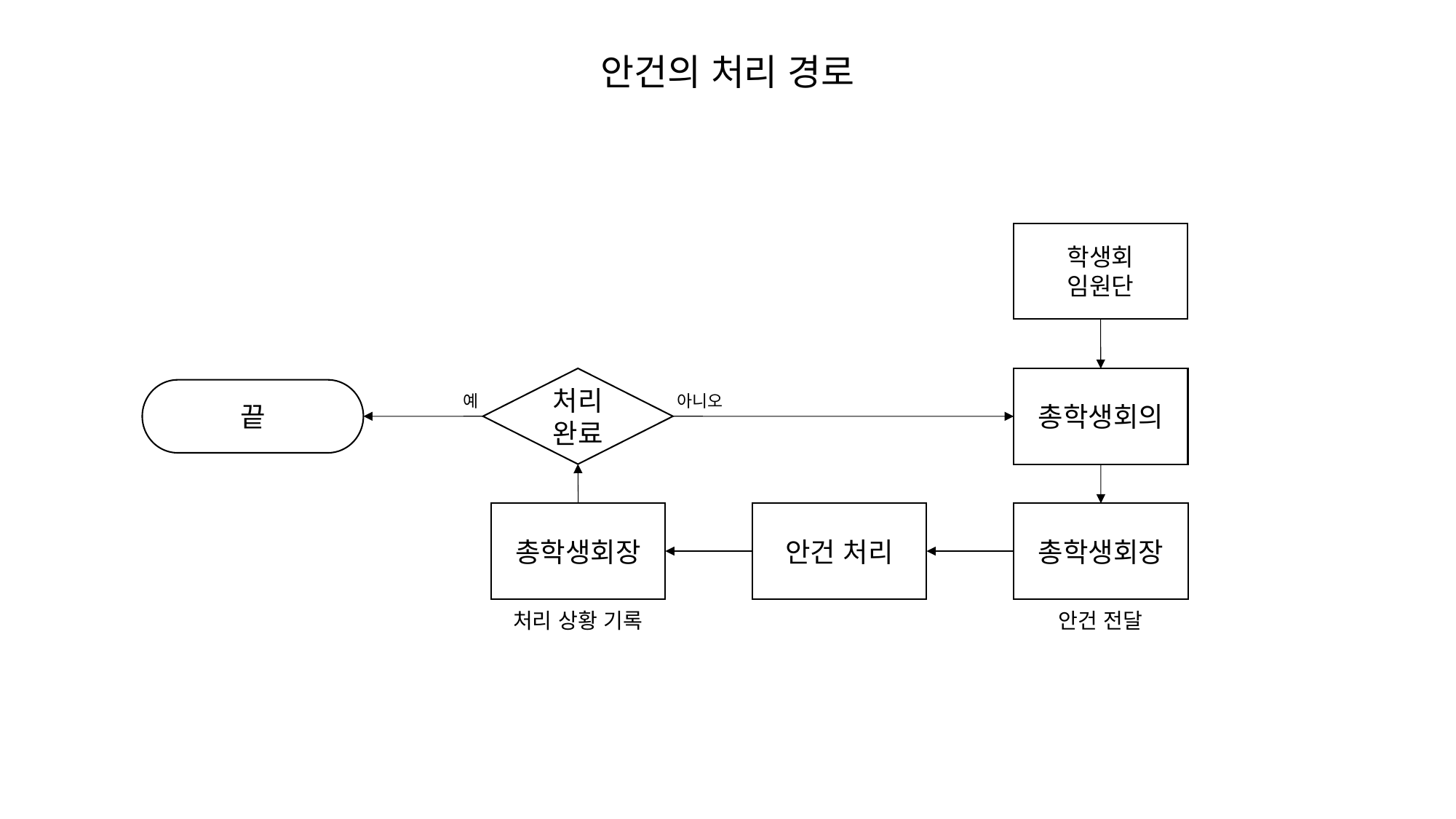

안건의 처리 경로
학생회
임원단
처리 완료
총학생회의
끝
예
아니오
총학생회장
안건 처리
총학생회장
처리 상황 기록
안건 전달